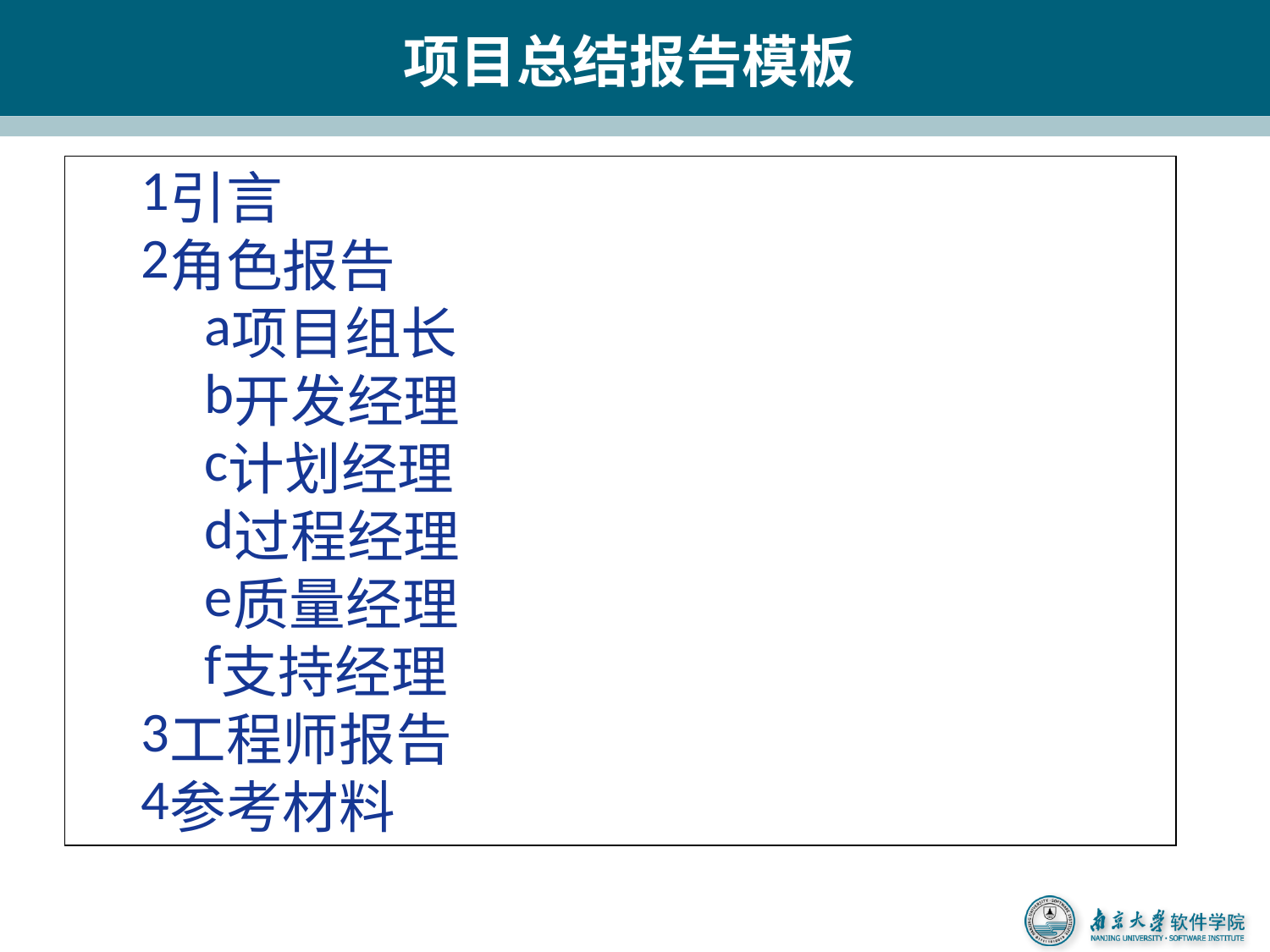

# 项目总结报告模板
引言
角色报告
项目组长
开发经理
计划经理
过程经理
质量经理
支持经理
工程师报告
参考材料